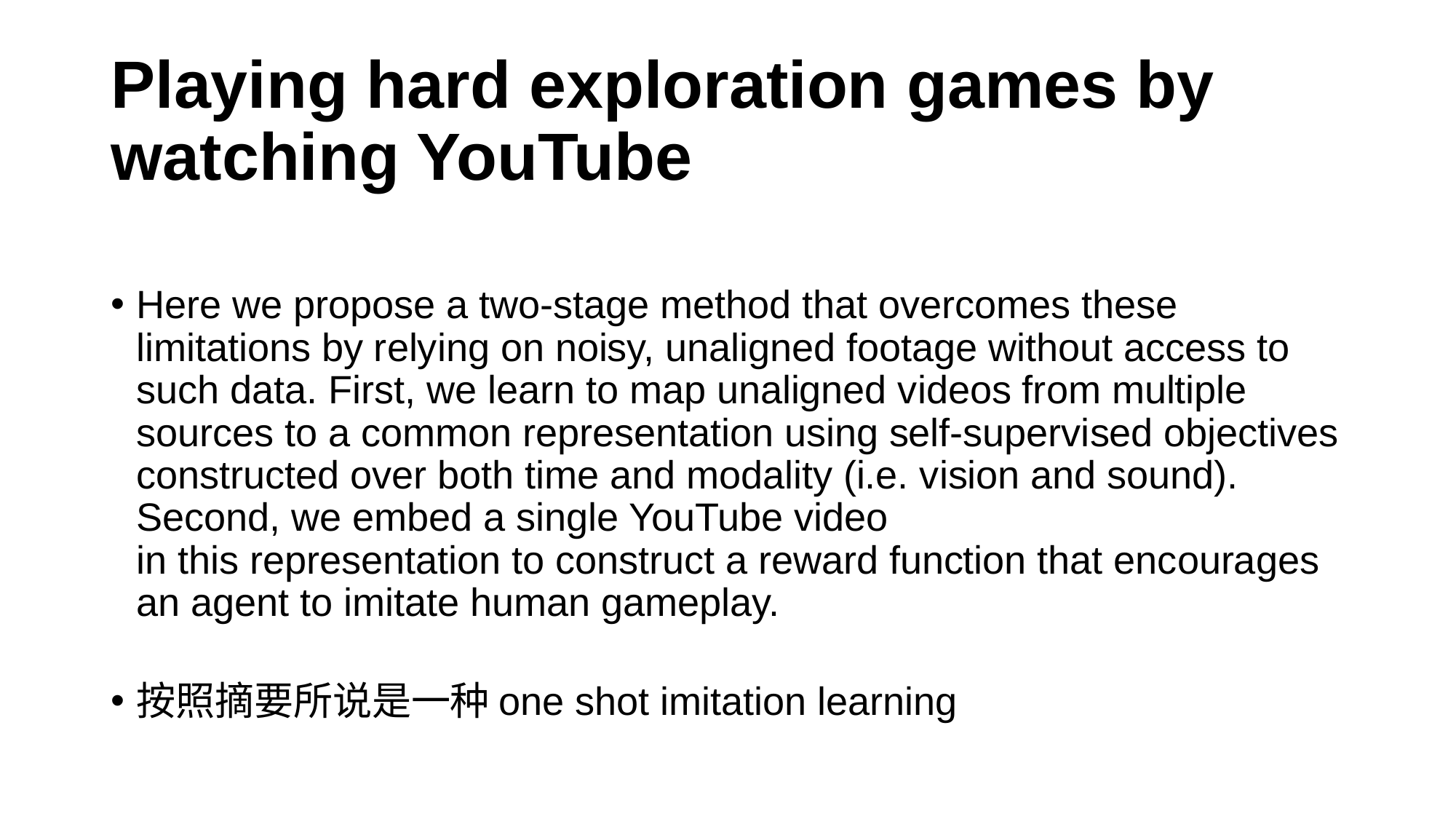

# Playing hard exploration games by watching YouTube

Here we propose a two-stage method that overcomes these limitations by relying on noisy, unaligned footage without access to such data. First, we learn to map unaligned videos from multiple sources to a common representation using self-supervised objectives constructed over both time and modality (i.e. vision and sound). Second, we embed a single YouTube video
in this representation to construct a reward function that encourages an agent to imitate human gameplay.
按照摘要所说是一种one shot imitation learning